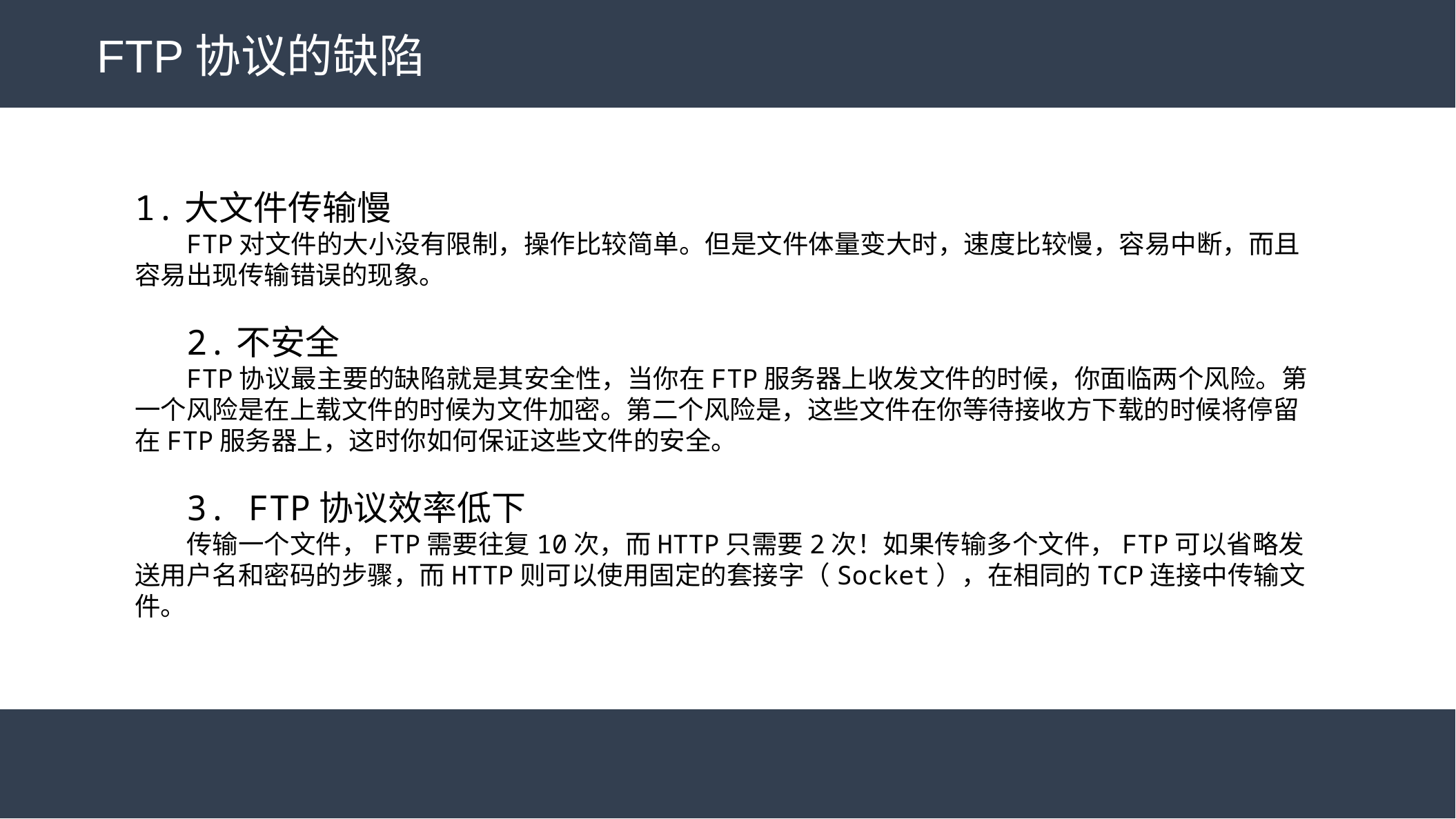

FTP协议的缺陷
1.大文件传输慢
FTP对文件的大小没有限制，操作比较简单。但是文件体量变大时，速度比较慢，容易中断，而且容易出现传输错误的现象。

2.不安全
FTP协议最主要的缺陷就是其安全性，当你在FTP服务器上收发文件的时候，你面临两个风险。第一个风险是在上载文件的时候为文件加密。第二个风险是，这些文件在你等待接收方下载的时候将停留在FTP服务器上，这时你如何保证这些文件的安全。

3. FTP协议效率低下
传输一个文件，FTP需要往复10次，而HTTP只需要2次！如果传输多个文件，FTP可以省略发送用户名和密码的步骤，而HTTP则可以使用固定的套接字（Socket），在相同的TCP连接中传输文件。